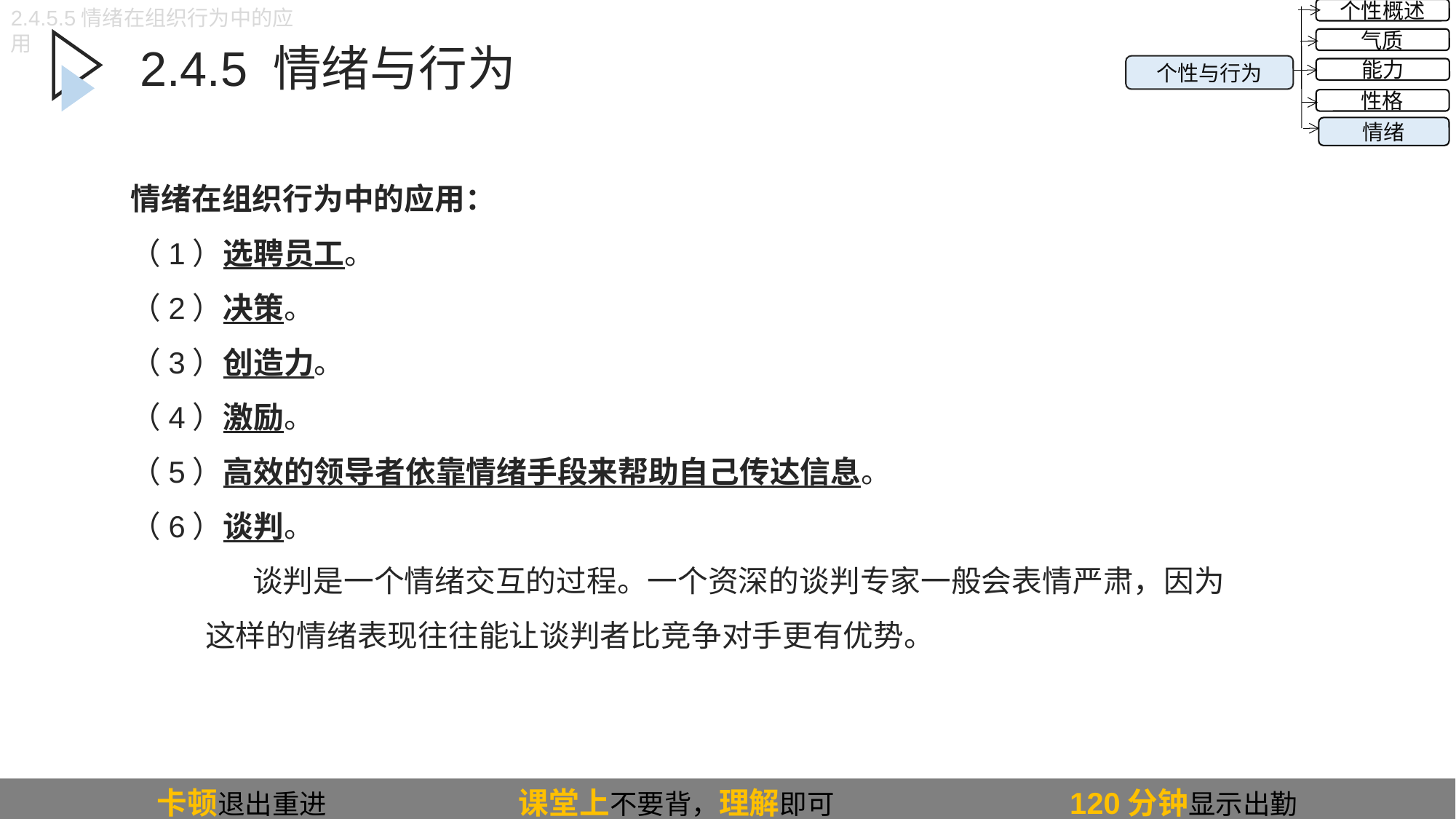

2.4.5.5情绪在组织行为中的应用
个性概述
气质
能力

性格
情绪
个性与行为
2.4.5 情绪与行为
情绪在组织行为中的应用：
（1）选聘员工。
（2）决策。
（3）创造力。
（4）激励。
（5）高效的领导者依靠情绪手段来帮助自己传达信息。
（6）谈判。
                 谈判是一个情绪交互的过程。一个资深的谈判专家一般会表情严肃，因为
          这样的情绪表现往往能让谈判者比竞争对手更有优势。